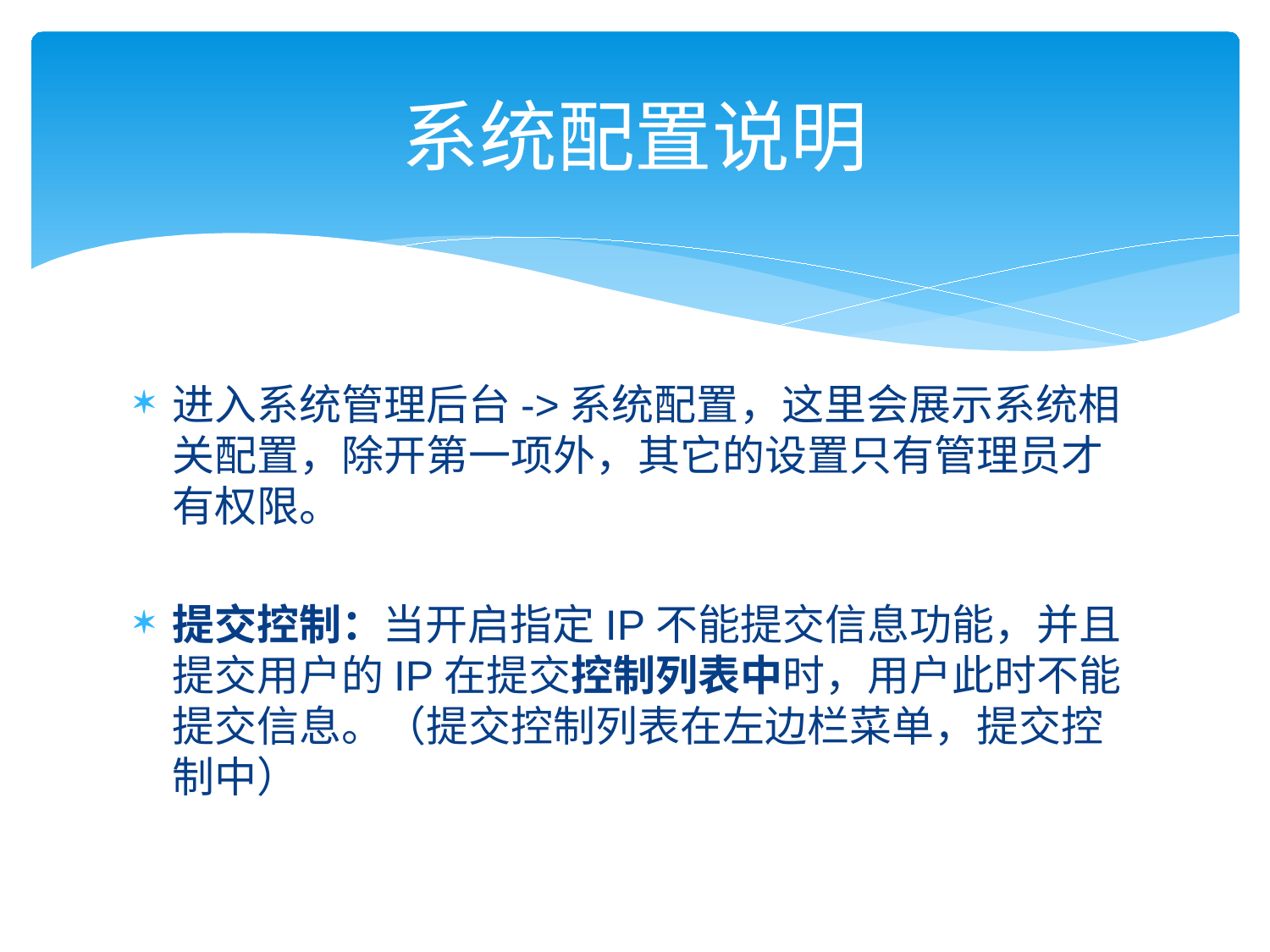

# 系统配置说明
进入系统管理后台->系统配置，这里会展示系统相关配置，除开第一项外，其它的设置只有管理员才有权限。

提交控制：当开启指定IP不能提交信息功能，并且提交用户的IP在提交控制列表中时，用户此时不能提交信息。（提交控制列表在左边栏菜单，提交控制中）